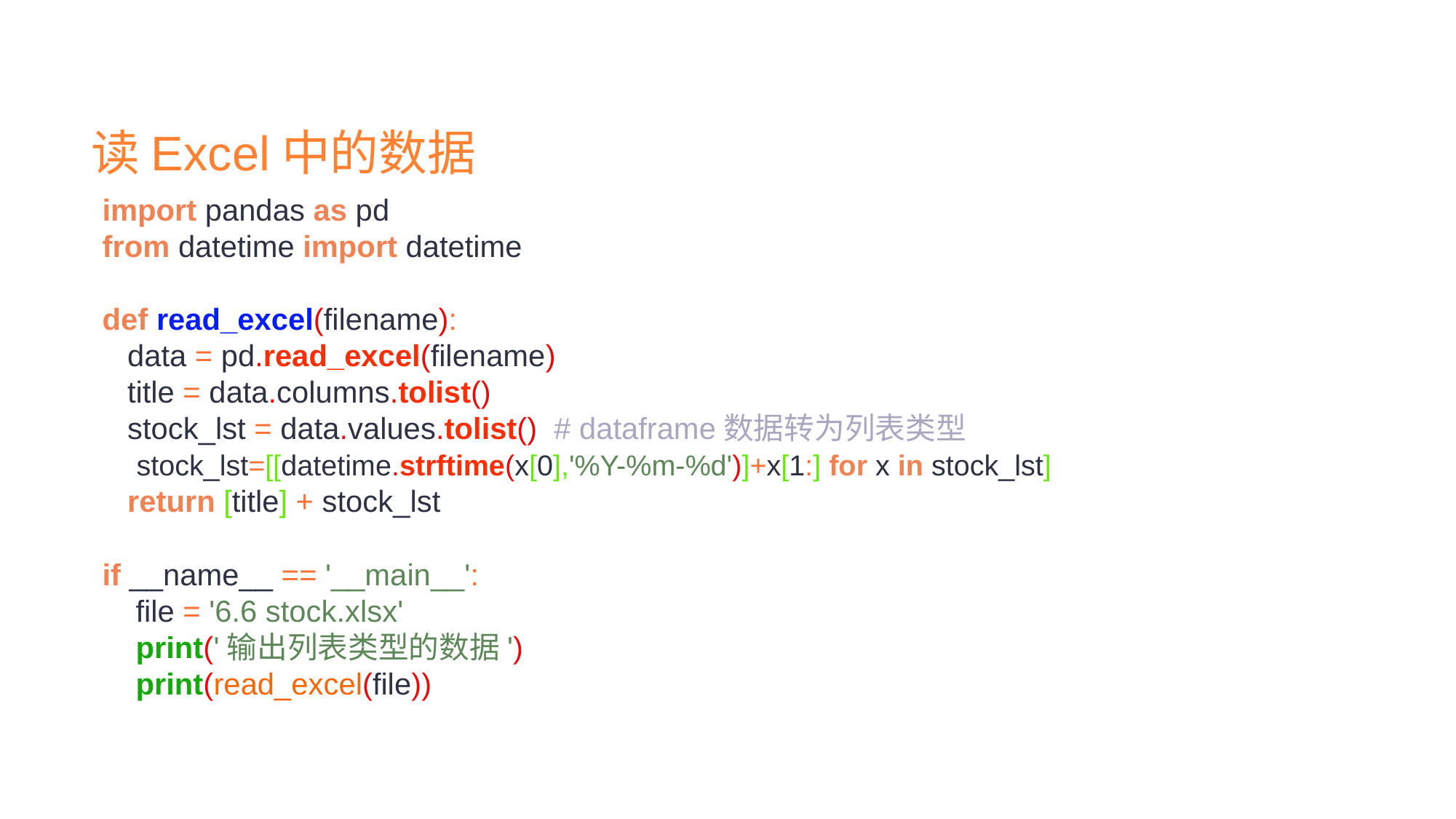

读Excel中的数据
import pandas as pd
from datetime import datetime
def read_excel(filename):
   data = pd.read_excel(filename)
   title = data.columns.tolist()
   stock_lst = data.values.tolist()  # dataframe数据转为列表类型
    stock_lst=[[datetime.strftime(x[0],'%Y-%m-%d')]+x[1:] for x in stock_lst]
   return [title] + stock_lst
if __name__ == '__main__':
    file = '6.6 stock.xlsx'
    print('输出列表类型的数据')
    print(read_excel(file))